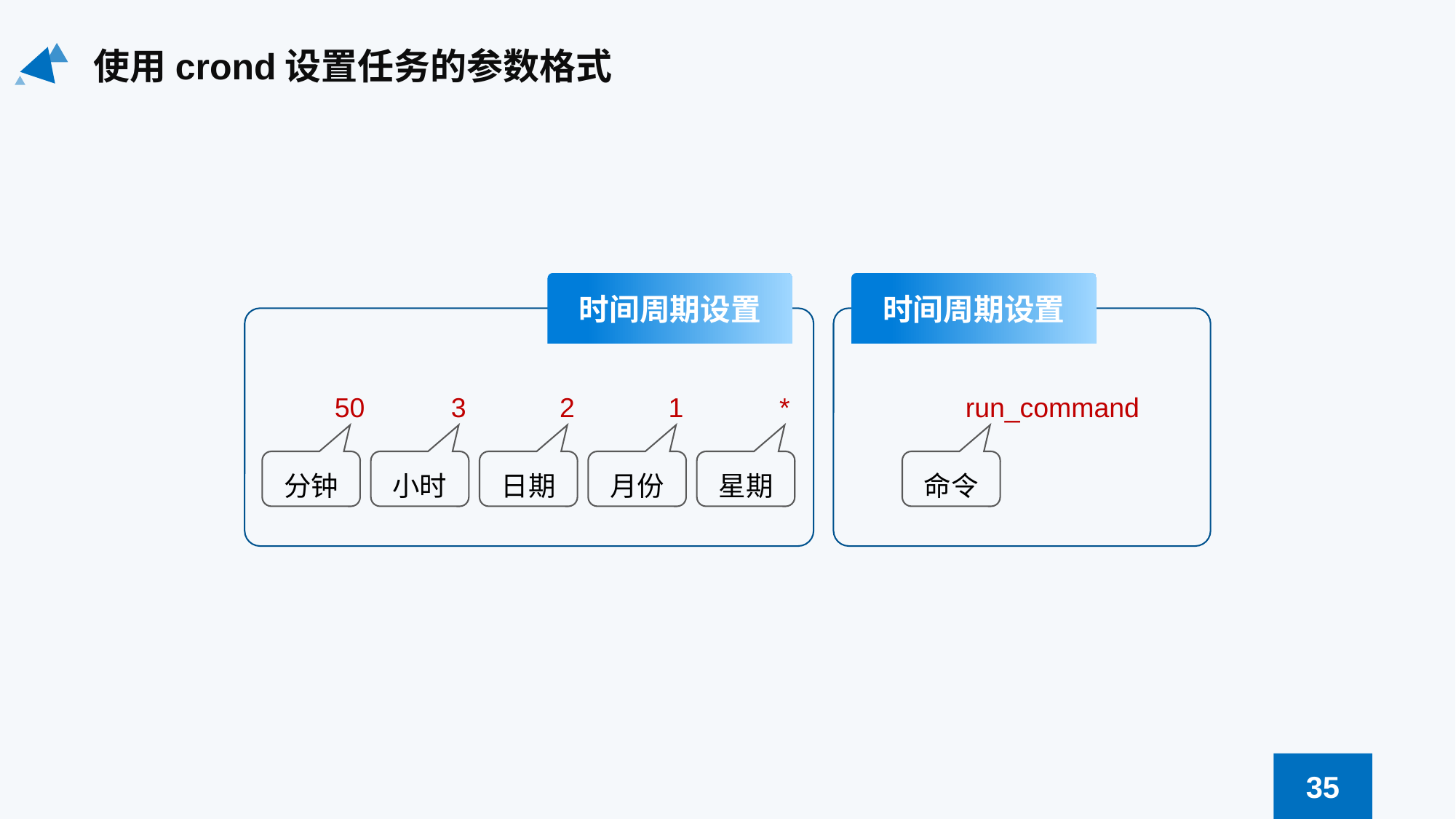

使用crond设置任务的参数格式

时间周期设置

50

分钟
3

小时
2

日期
1

月份
*

星期
时间周期设置

run_command

命令

35